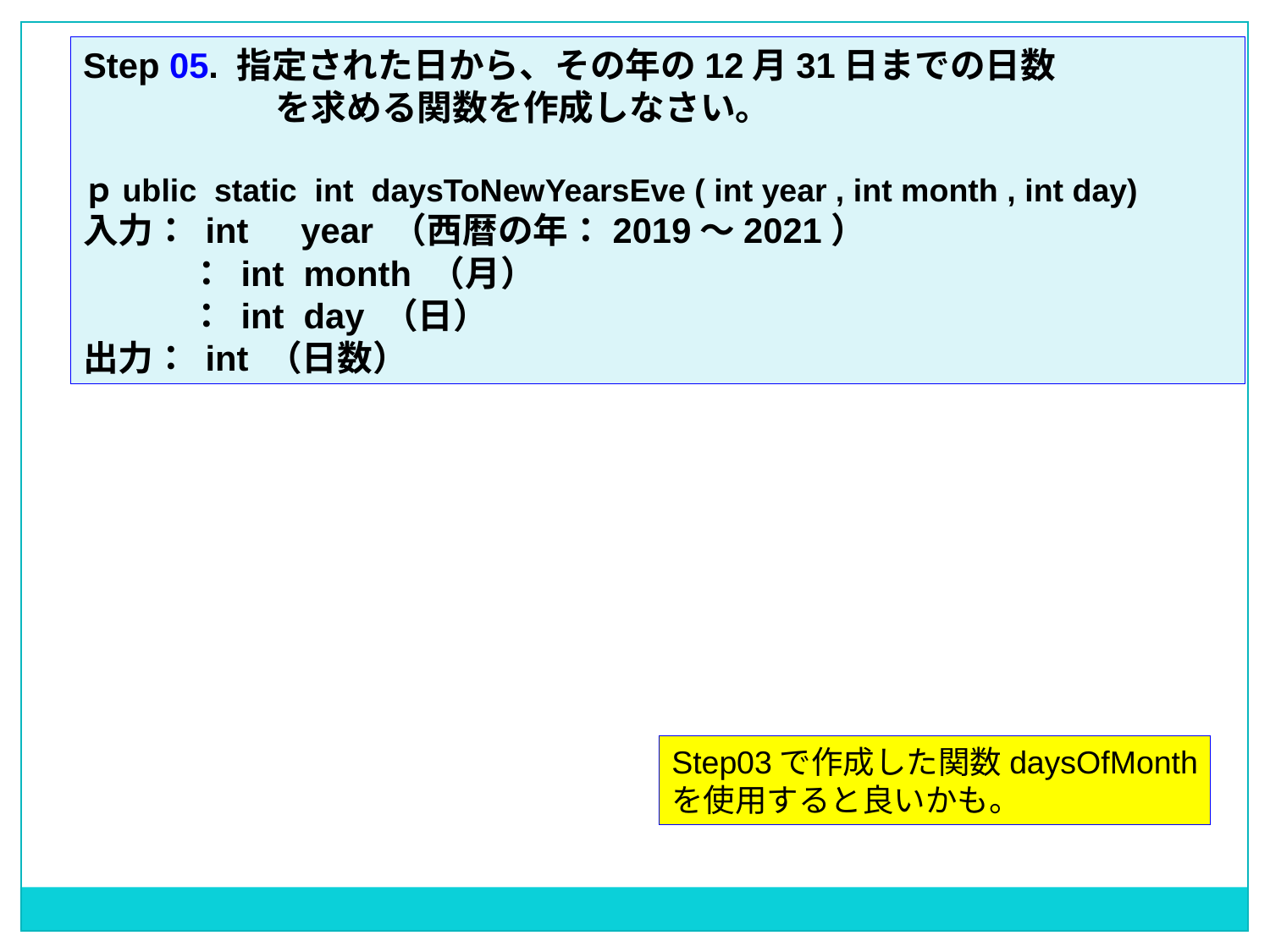

Step 05. 指定された日から、その年の12月31日までの日数
　　　　　  を求める関数を作成しなさい。

ｐublic  static  int  daysToNewYearsEve ( int year , int month , int day)
入力： int　year （西暦の年：2019～2021）
　　　： int  month （月）
　　　： int  day （日）
出力： int （日数）
Step03で作成した関数daysOfMonth
を使用すると良いかも。